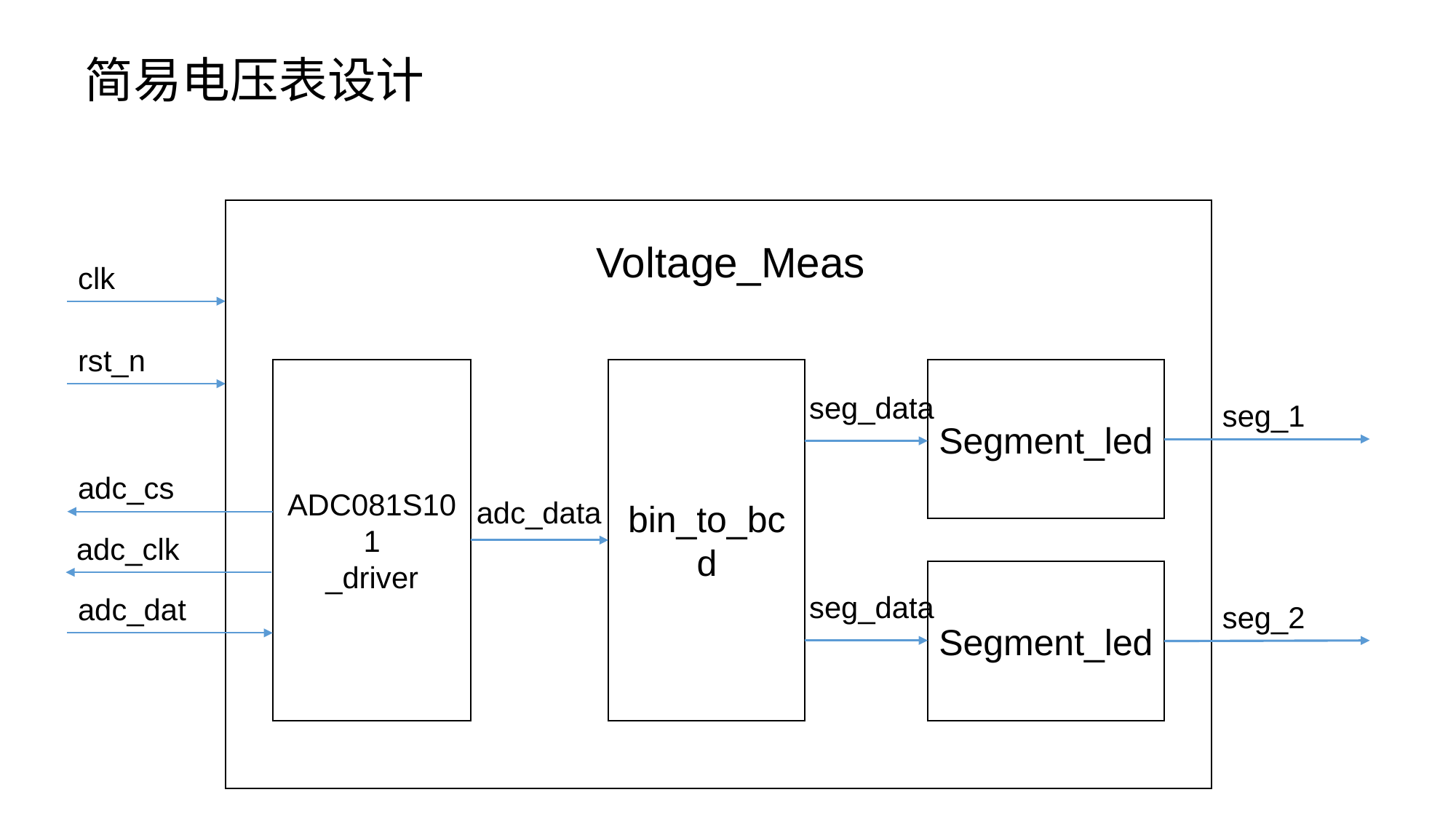

简易电压表设计

Voltage_Meas
clk
rst_n
ADC081S101
_driver
Segment_led
bin_to_bcd
seg_data
seg_1

adc_data
adc_cs
adc_clk
Segment_led
seg_data
adc_dat
seg_2